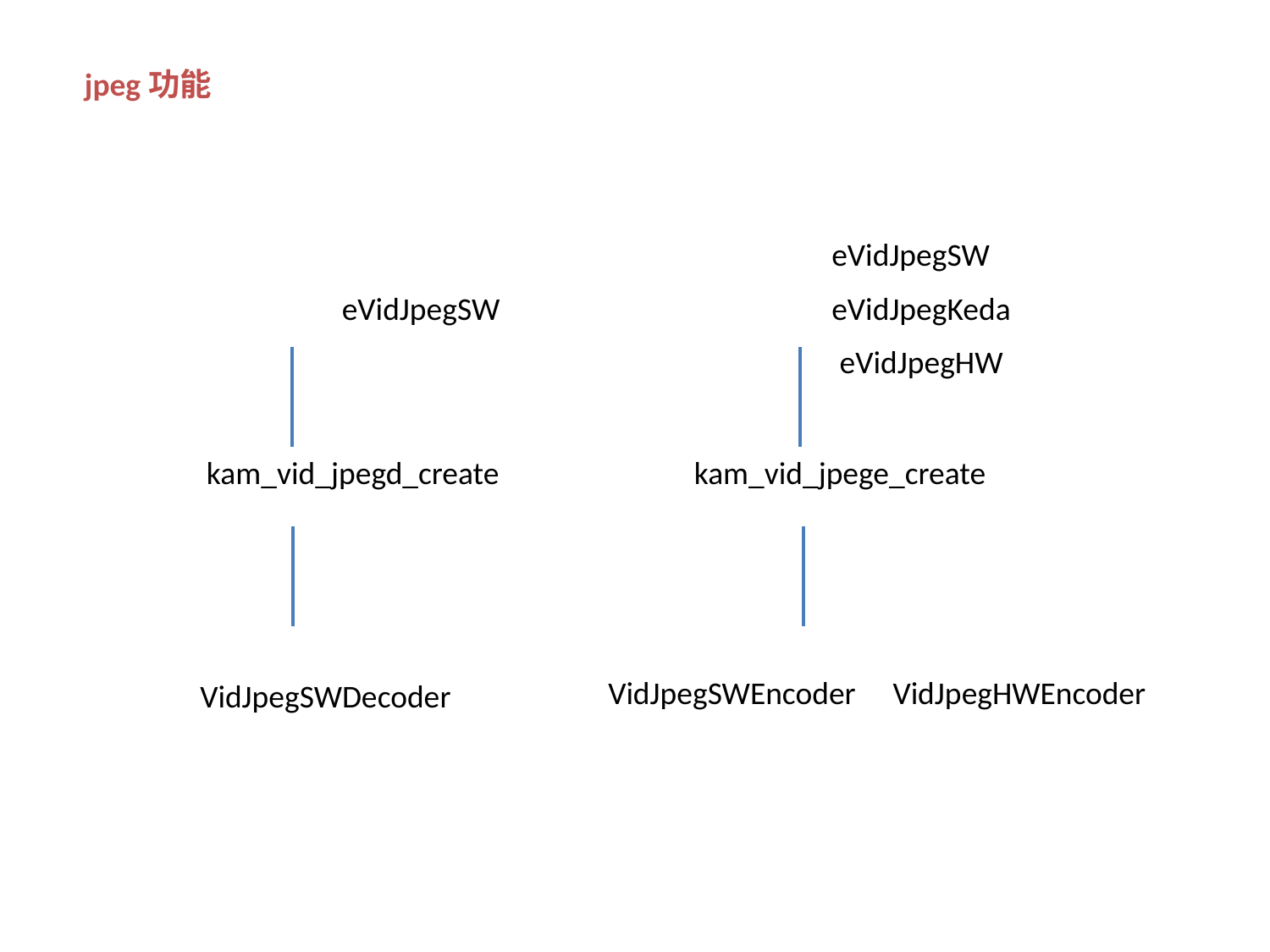

jpeg功能
eVidJpegSW
eVidJpegSW
eVidJpegKeda
eVidJpegHW
kam_vid_jpegd_create
kam_vid_jpege_create
VidJpegSWEncoder
VidJpegHWEncoder
VidJpegSWDecoder